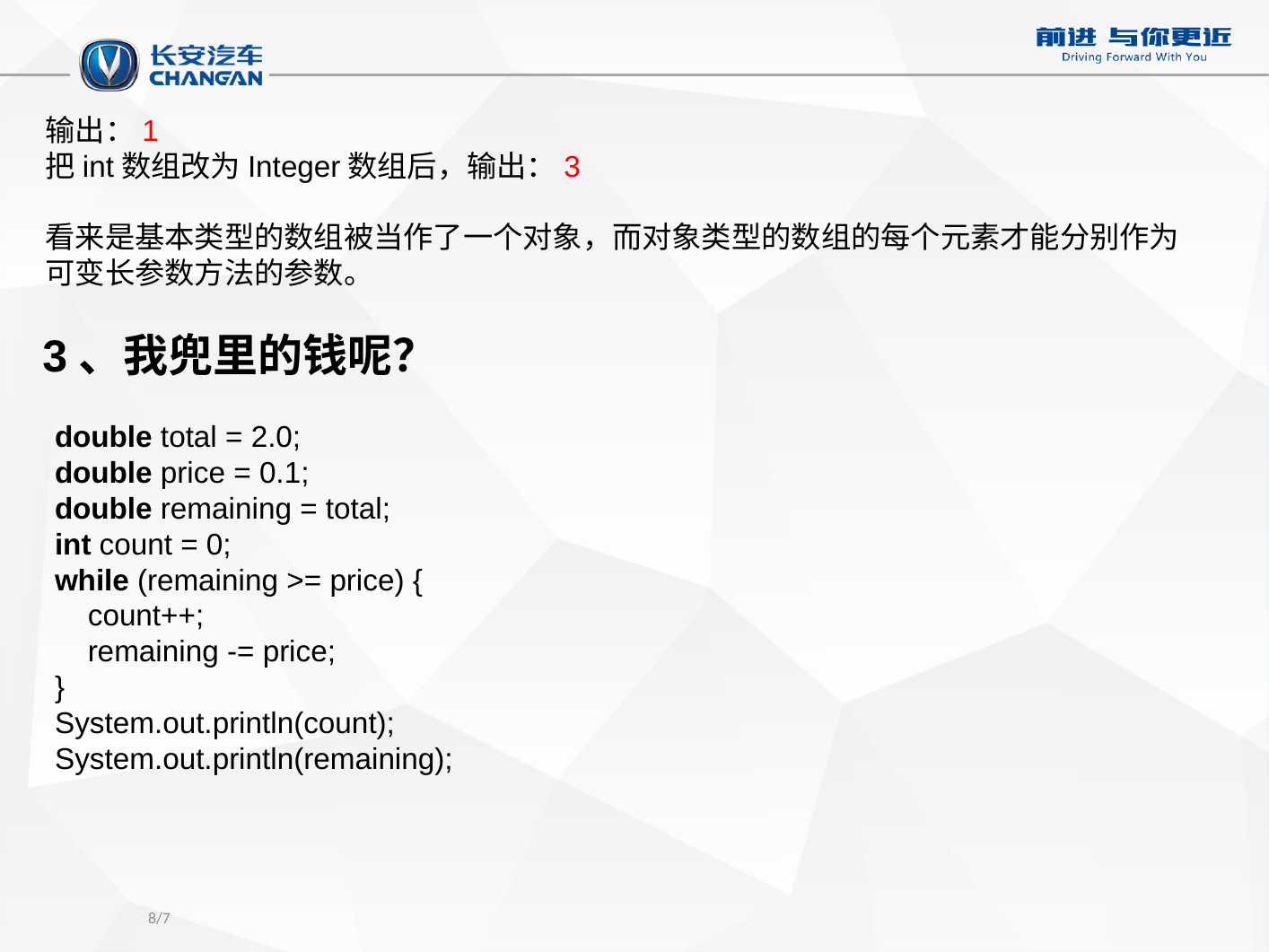

输出：1
把int数组改为Integer数组后，输出：3

看来是基本类型的数组被当作了一个对象，而对象类型的数组的每个元素才能分别作为可变长参数方法的参数。
3、我兜里的钱呢？
double total = 2.0;
double price = 0.1;
double remaining = total;
int count = 0;
while (remaining >= price) {
    count++;
    remaining -= price;
}
System.out.println(count);
System.out.println(remaining);

8/7